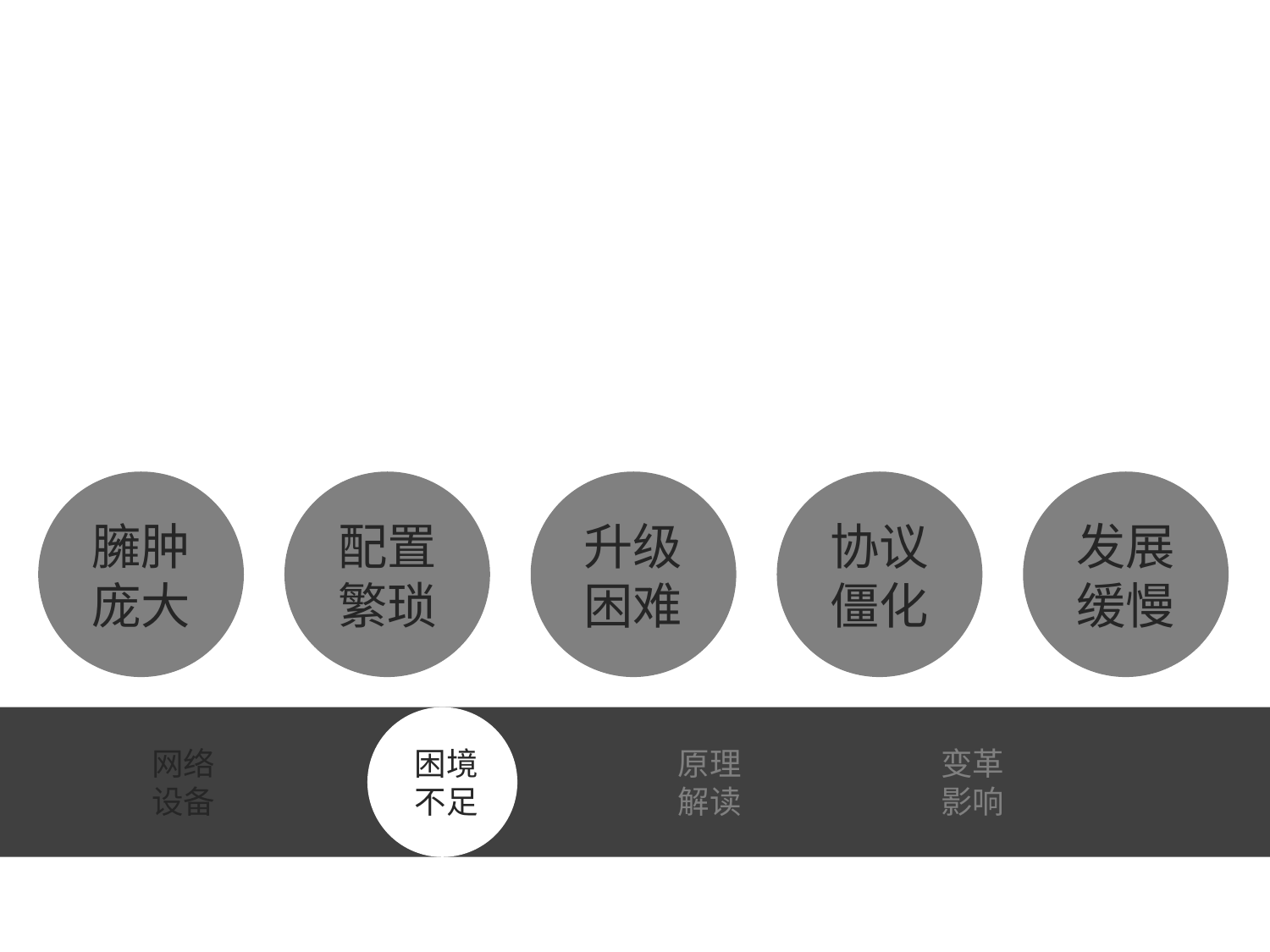

臃肿庞大
配置繁琐
升级困难
协议僵化
发展缓慢

网络
设备
困境
不足
原理
解读
变革
影响